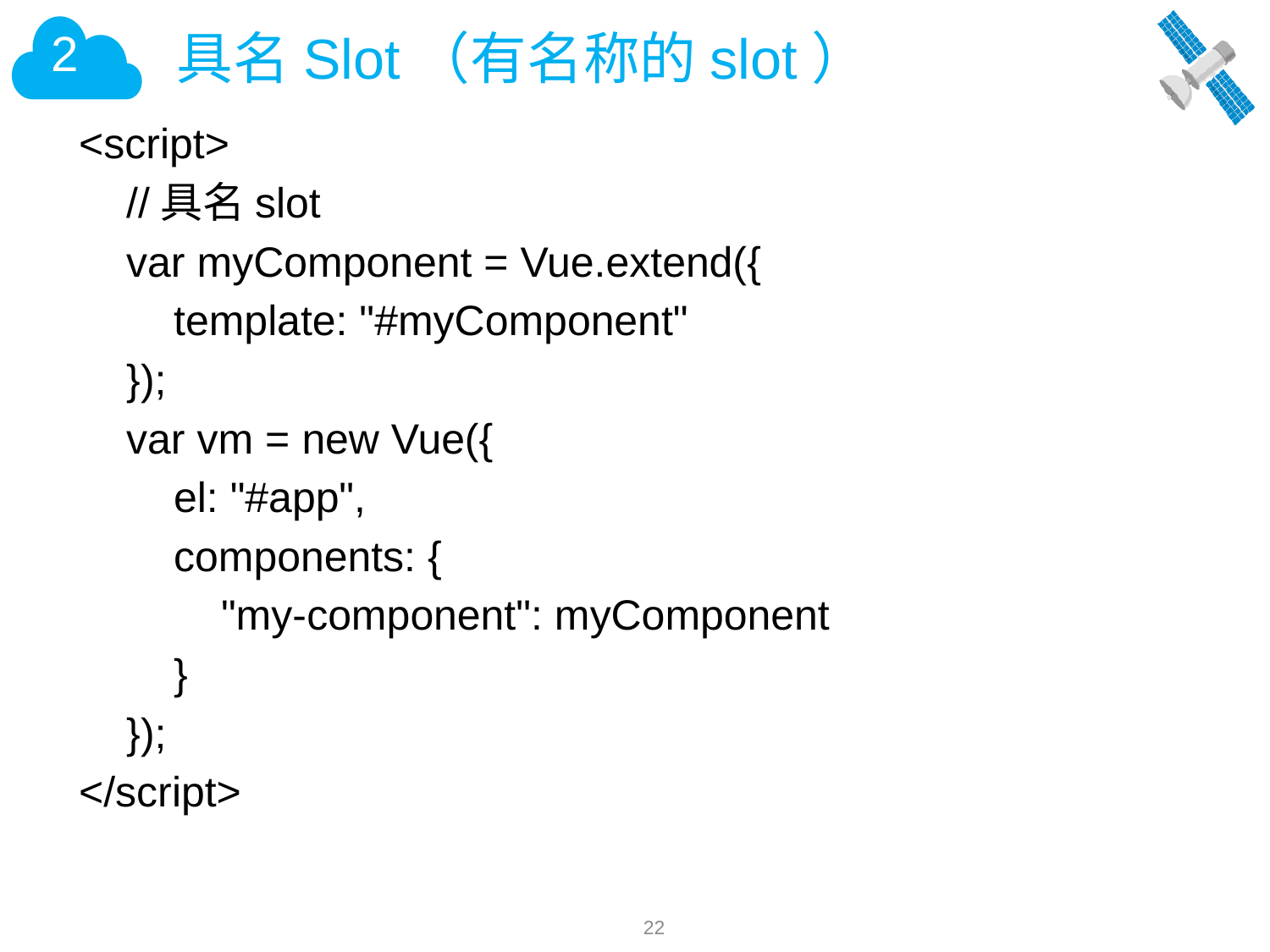

# 具名Slot（有名称的slot）
<script>
    //具名slot
    var myComponent = Vue.extend({
        template: "#myComponent"
    });
    var vm = new Vue({
        el: "#app",
        components: {
            "my-component": myComponent
        }
    });
</script>
22